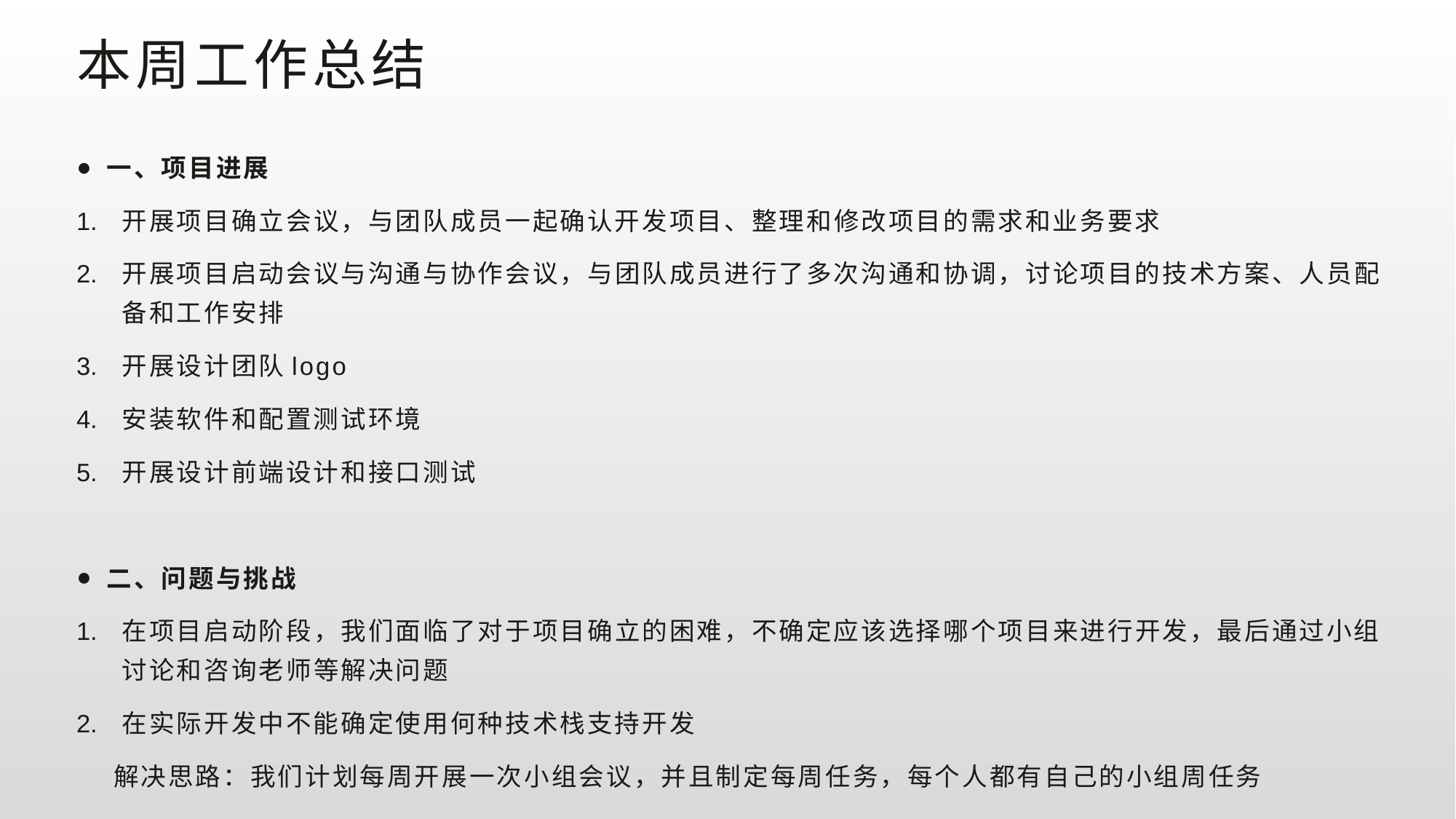

# 本周工作总结
一、项目进展
开展项目确立会议，与团队成员一起确认开发项目、整理和修改项目的需求和业务要求
开展项目启动会议与沟通与协作会议，与团队成员进行了多次沟通和协调，讨论项目的技术方案、人员配备和工作安排
开展设计团队logo
安装软件和配置测试环境
开展设计前端设计和接口测试

二、问题与挑战
在项目启动阶段，我们面临了对于项目确立的困难，不确定应该选择哪个项目来进行开发，最后通过小组讨论和咨询老师等解决问题
在实际开发中不能确定使用何种技术栈支持开发
    解决思路：我们计划每周开展一次小组会议，并且制定每周任务，每个人都有自己的小组周任务